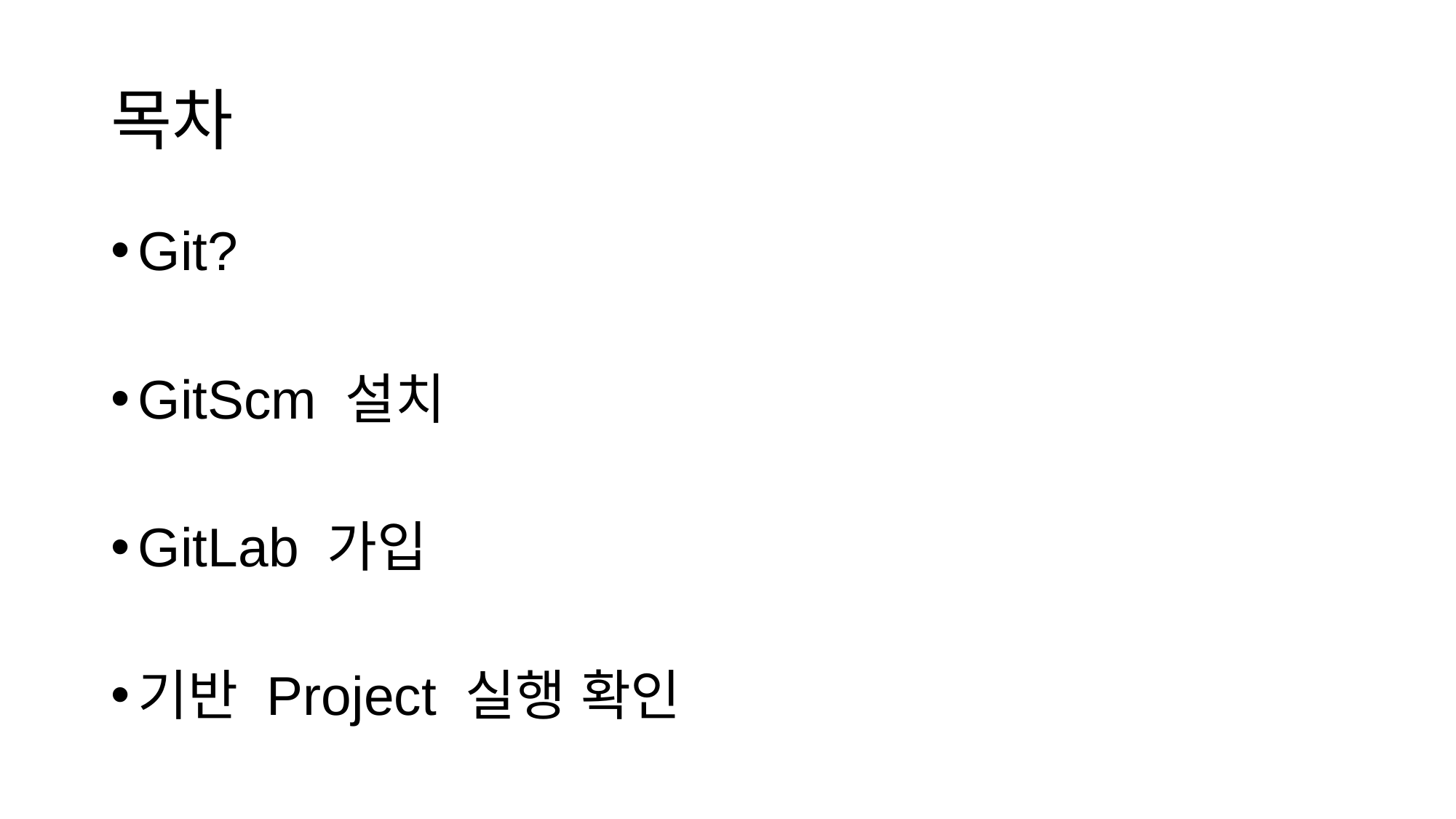

# 목차
Git?

GitScm 설치

GitLab 가입

기반 Project 실행 확인